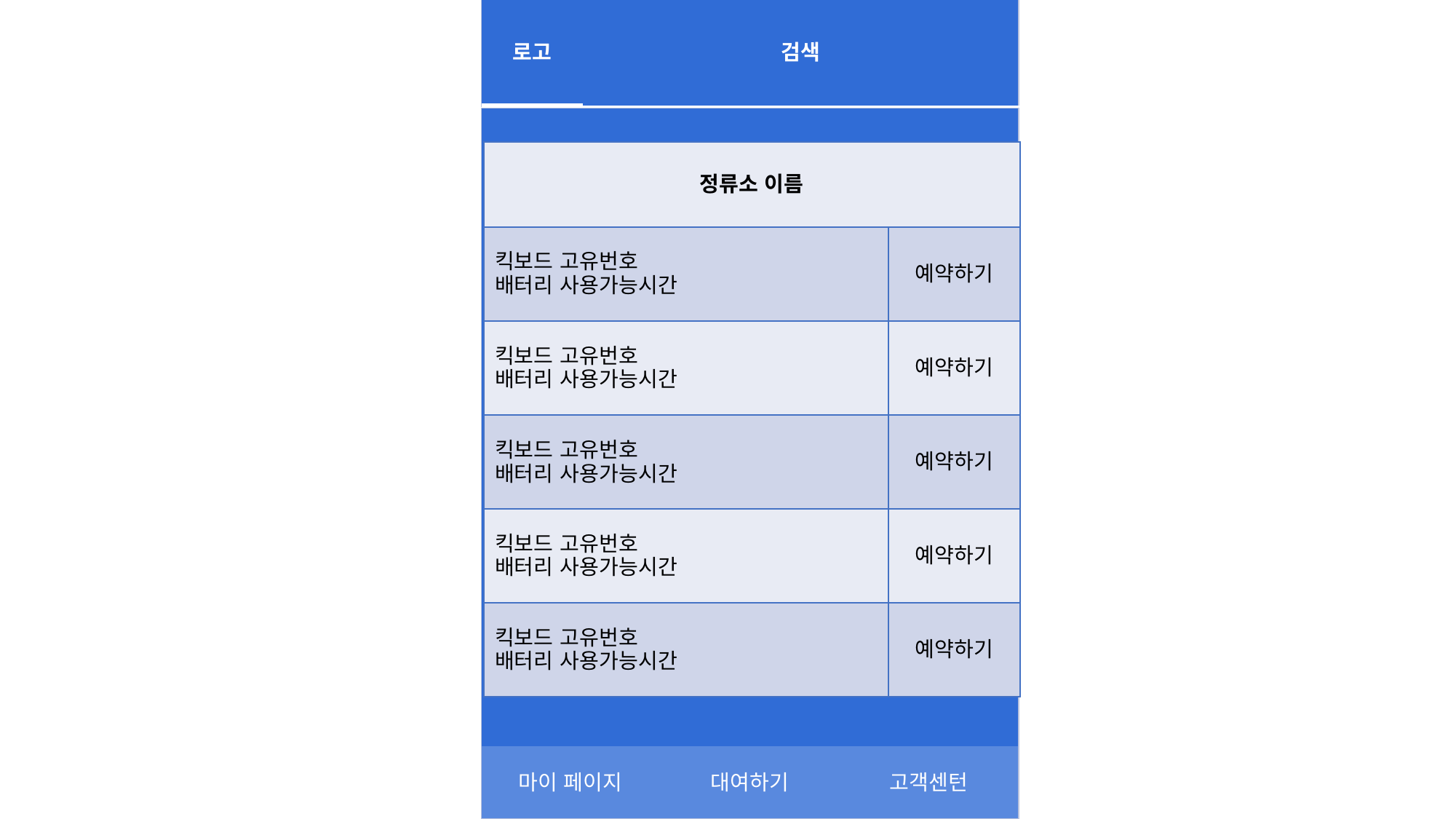

| 로고 | 검색 |
| --- | --- |
| 지도 API |  |  |
| --- | --- | --- |
| 마이 페이지 | 대여하기 | 고객센턴 |

| 정류소 이름 |  |
| --- | --- |
| 킥보드 고유번호 배터리 사용가능시간 | 예약하기 |
| 킥보드 고유번호 배터리 사용가능시간 | 예약하기 |
| 킥보드 고유번호 배터리 사용가능시간 | 예약하기 |
| 킥보드 고유번호 배터리 사용가능시간 | 예약하기 |
| 킥보드 고유번호 배터리 사용가능시간 | 예약하기 |